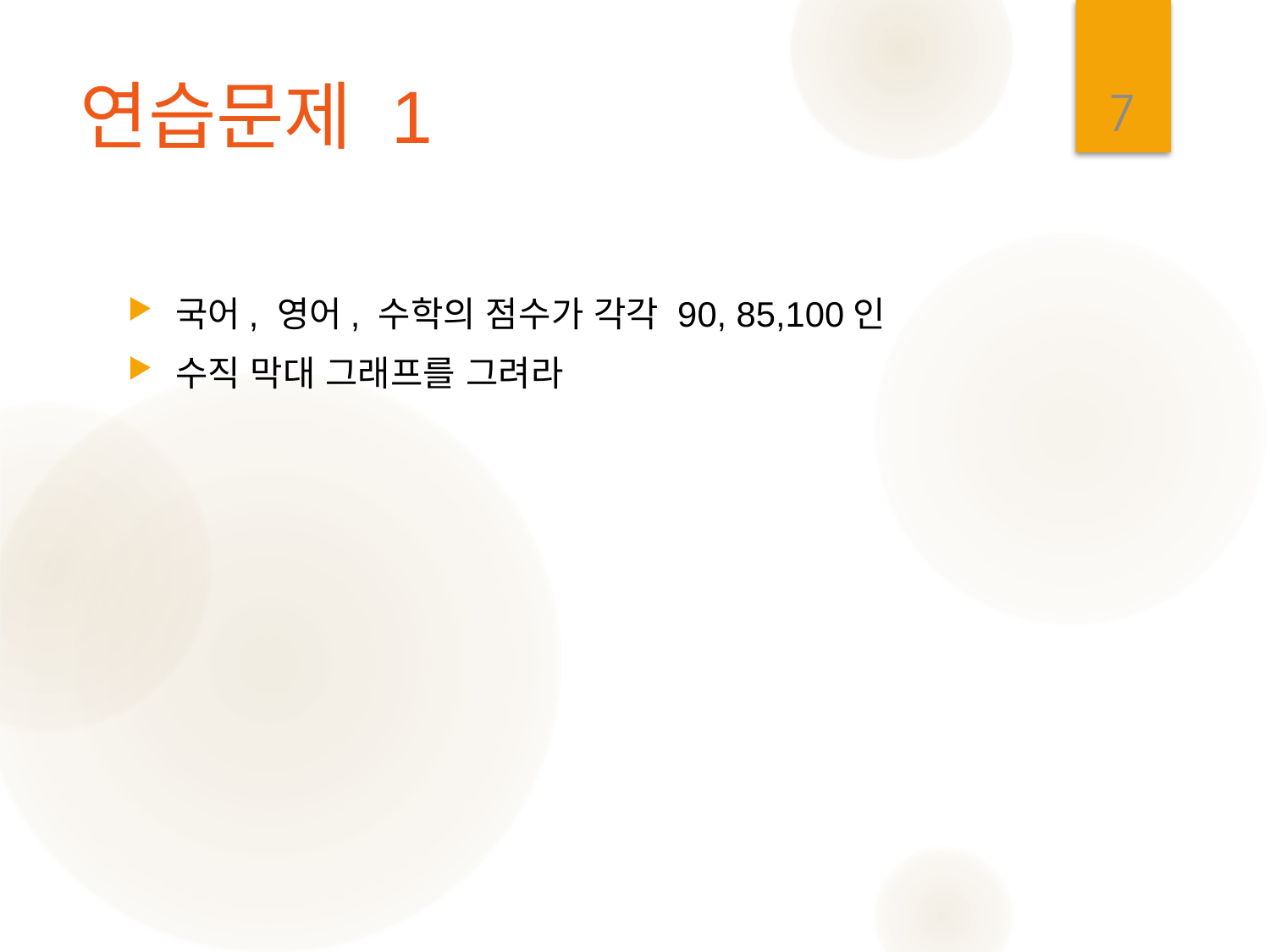

7
# 연습문제 1
국어, 영어, 수학의 점수가 각각 90, 85,100인
수직 막대 그래프를 그려라